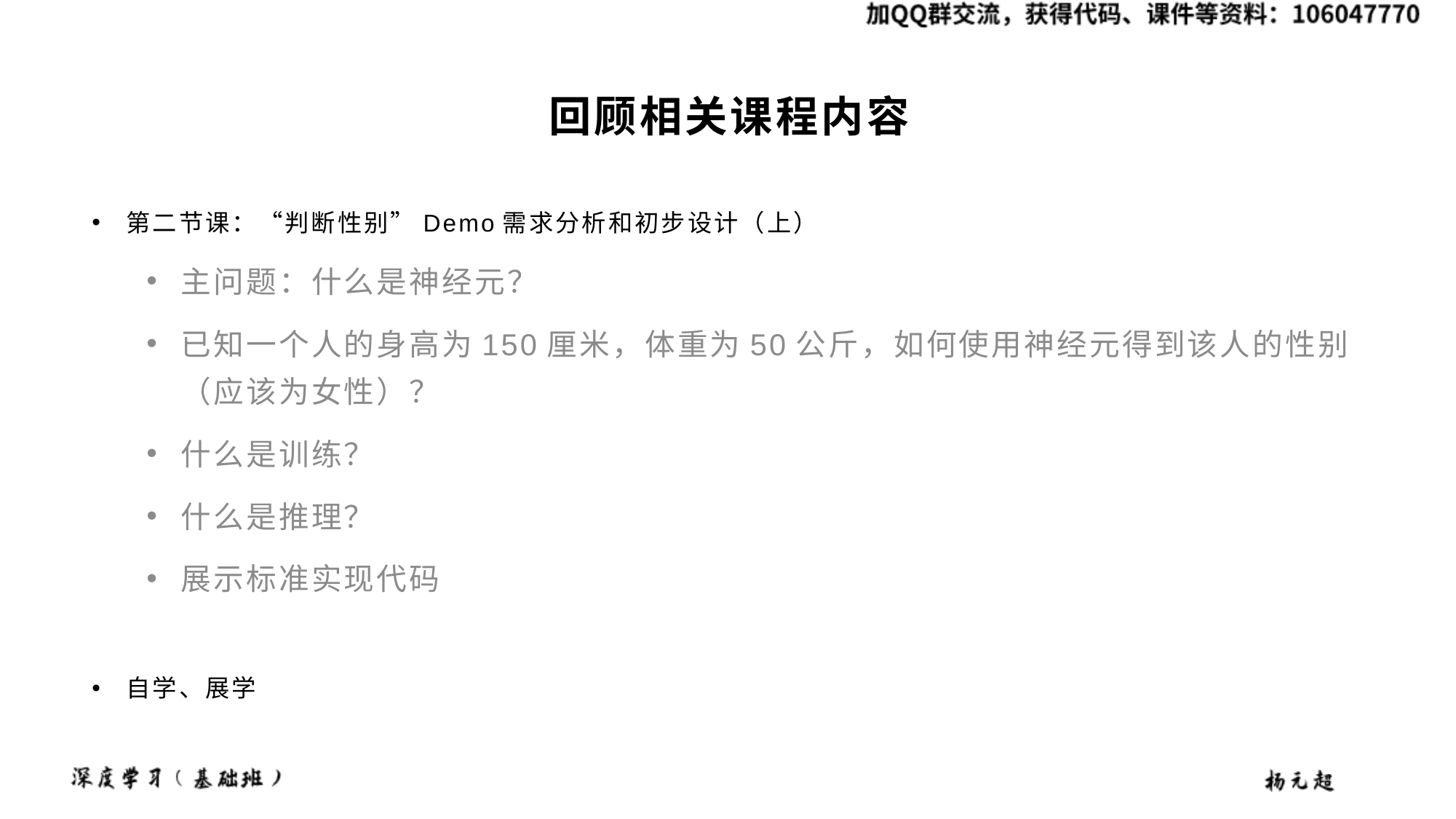

# 回顾相关课程内容
第二节课：“判断性别”Demo需求分析和初步设计（上）
主问题：什么是神经元？
已知一个人的身高为150厘米，体重为50公斤，如何使用神经元得到该人的性别（应该为女性）？
什么是训练？
什么是推理？
展示标准实现代码

自学、展学